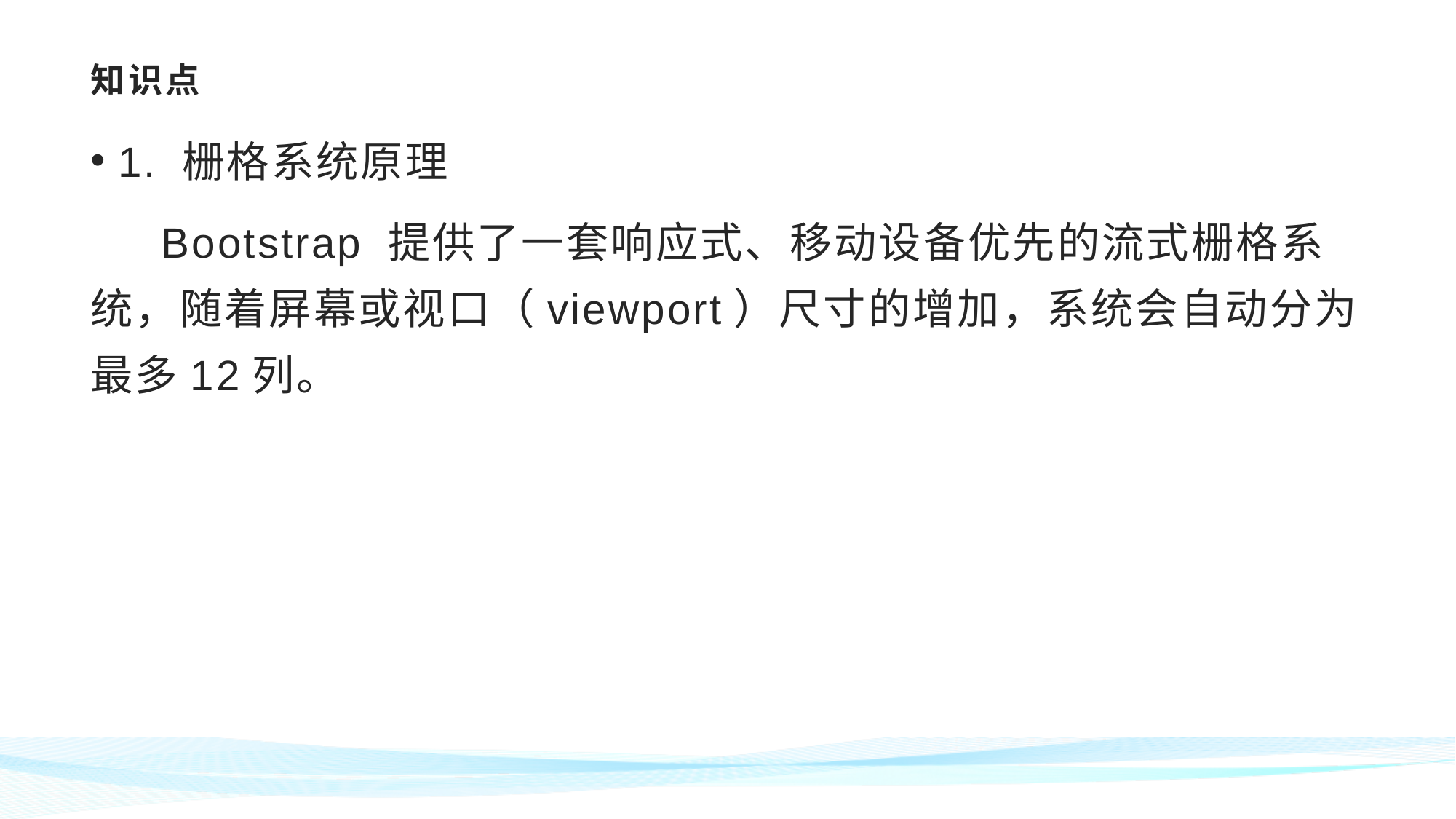

# 知识点
1. 栅格系统原理
     Bootstrap 提供了一套响应式、移动设备优先的流式栅格系统，随着屏幕或视口（viewport）尺寸的增加，系统会自动分为最多12列。